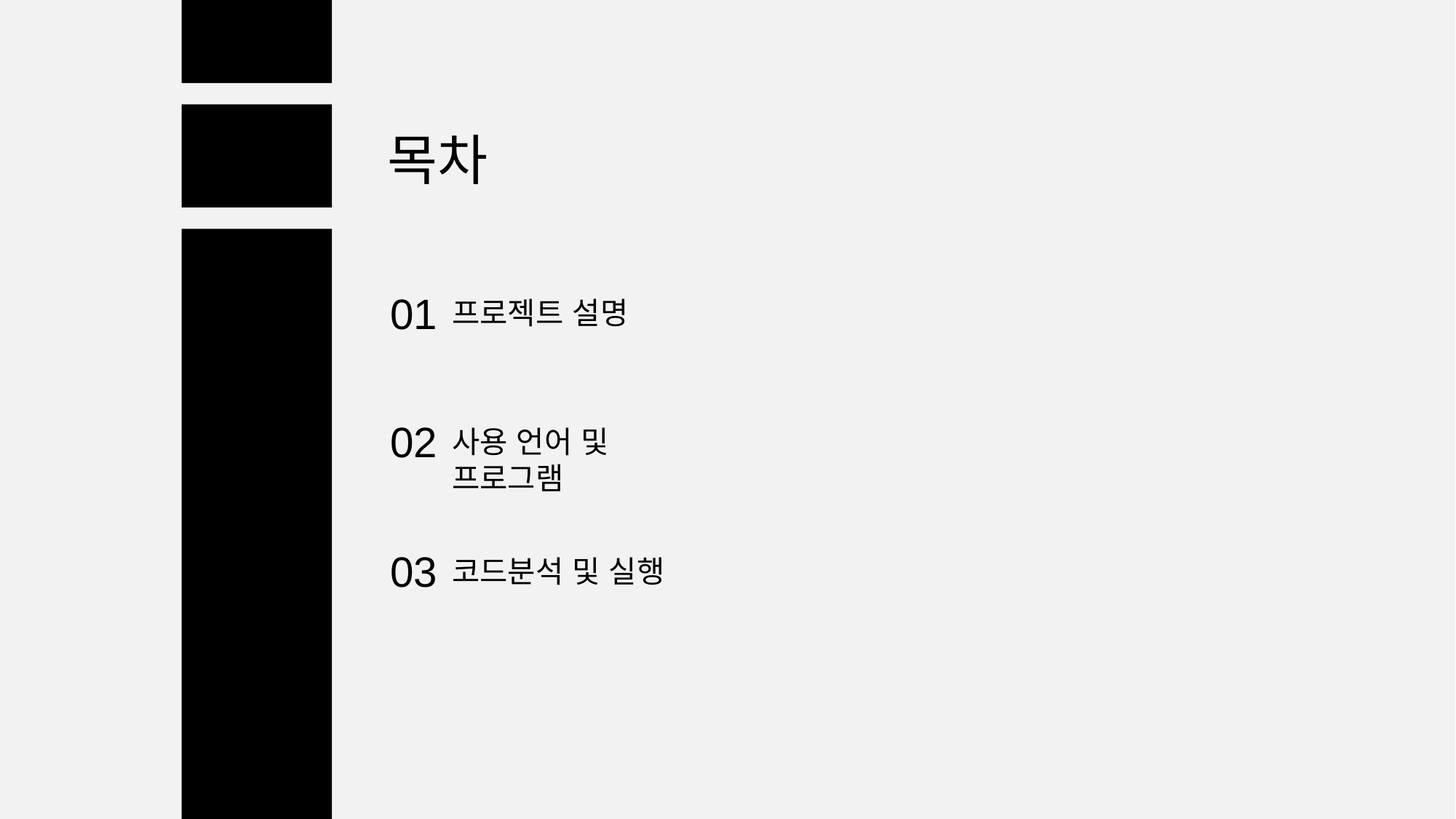

목차

01
프로젝트 설명
02
사용 언어 및 프로그램
03
코드분석 및 실행